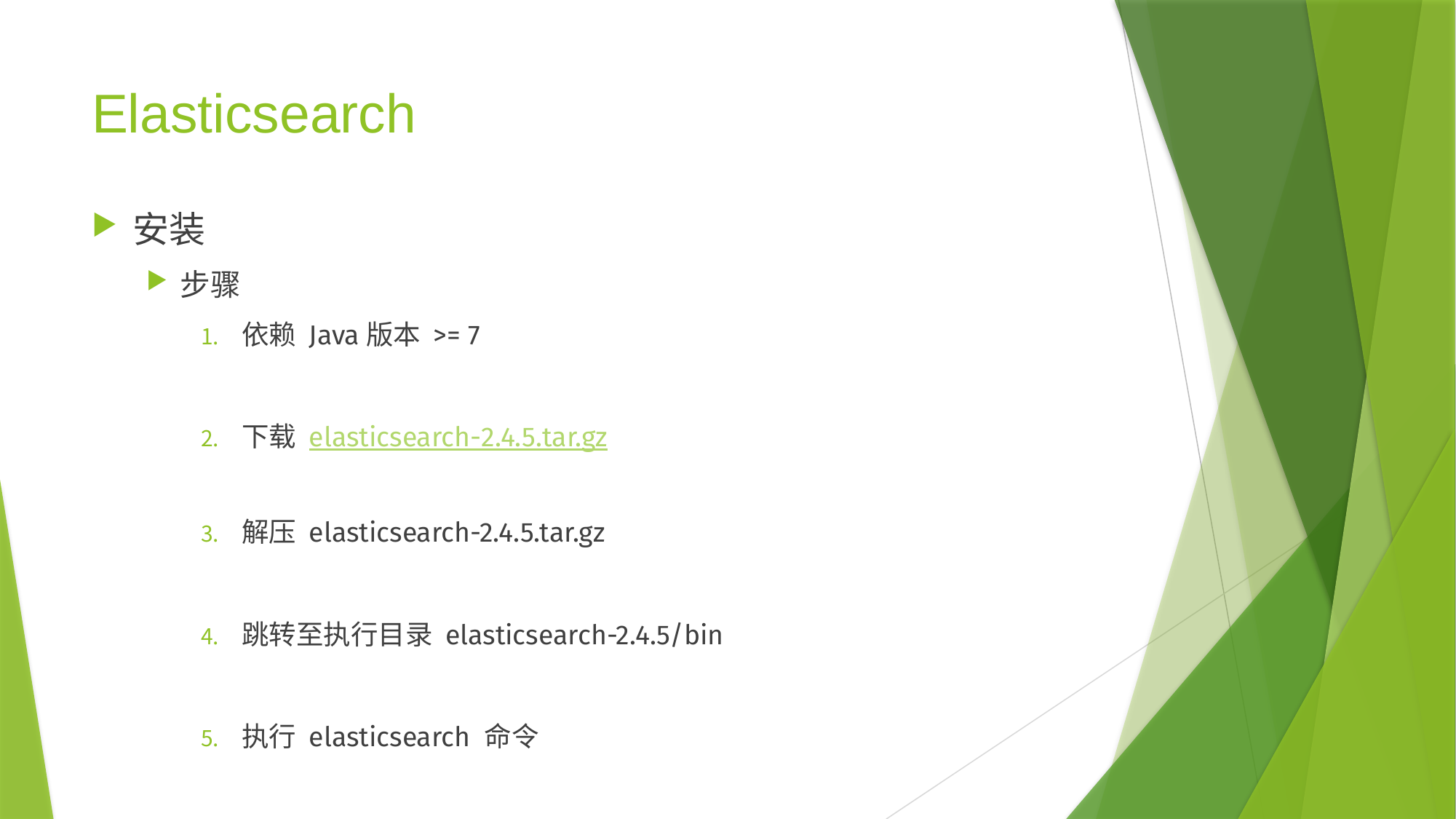

# Elasticsearch
安装
步骤
依赖 Java版本 >= 7

下载 elasticsearch-2.4.5.tar.gz

解压 elasticsearch-2.4.5.tar.gz

跳转至执行目录 elasticsearch-2.4.5/bin

执行 elasticsearch 命令